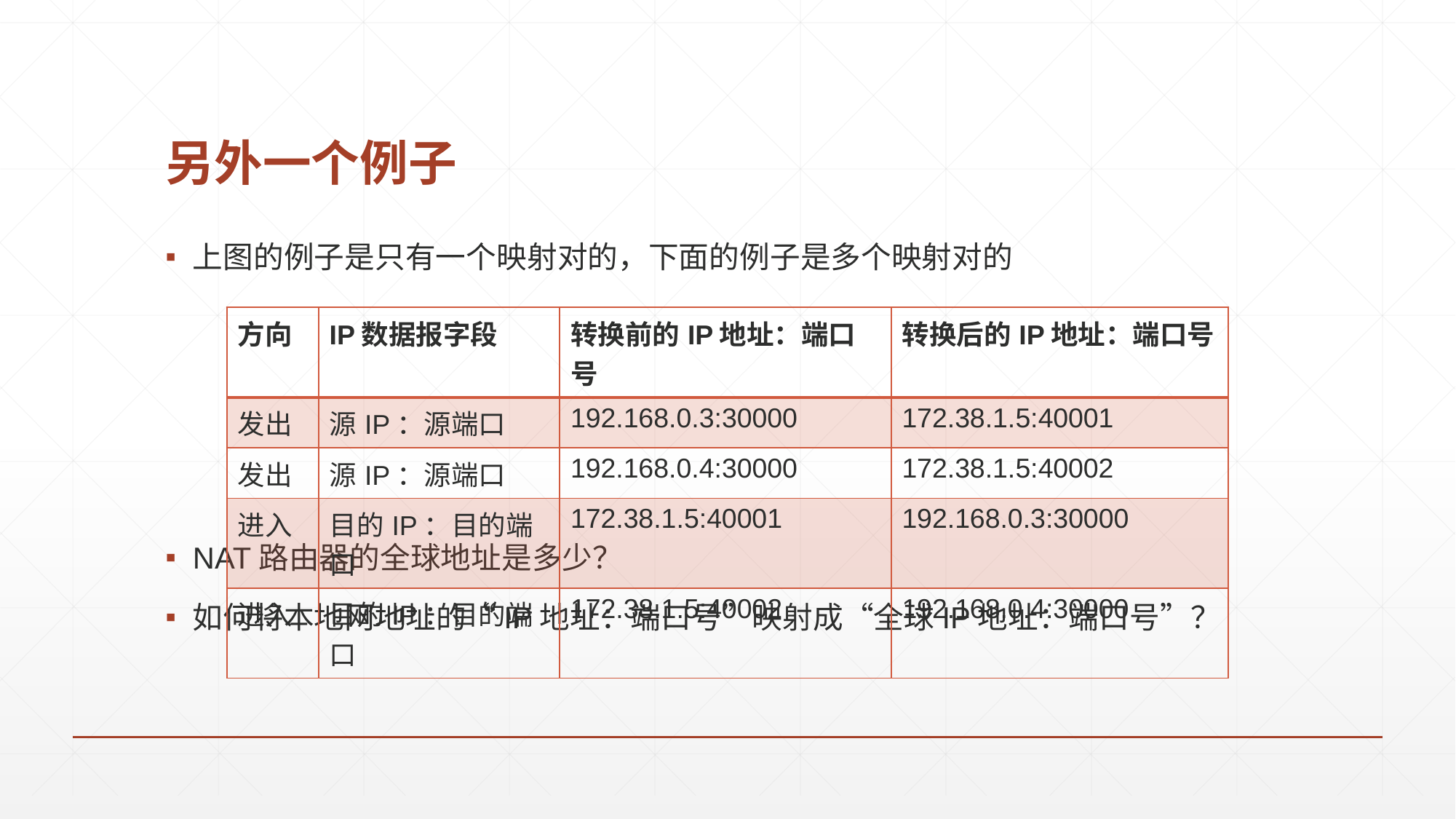

# 另外一个例子
上图的例子是只有一个映射对的，下面的例子是多个映射对的

NAT路由器的全球地址是多少？
如何将本地网地址的“IP地址：端口号”映射成“全球IP地址：端口号”？
| 方向 | IP数据报字段 | 转换前的IP地址：端口号 | 转换后的IP地址：端口号 |
| --- | --- | --- | --- |
| 发出 | 源IP：源端口 | 192.168.0.3:30000 | 172.38.1.5:40001 |
| 发出 | 源IP：源端口 | 192.168.0.4:30000 | 172.38.1.5:40002 |
| 进入 | 目的IP：目的端口 | 172.38.1.5:40001 | 192.168.0.3:30000 |
| 进入 | 目的IP：目的端口 | 172.38.1.5:40002 | 192.168.0.4:30000 |